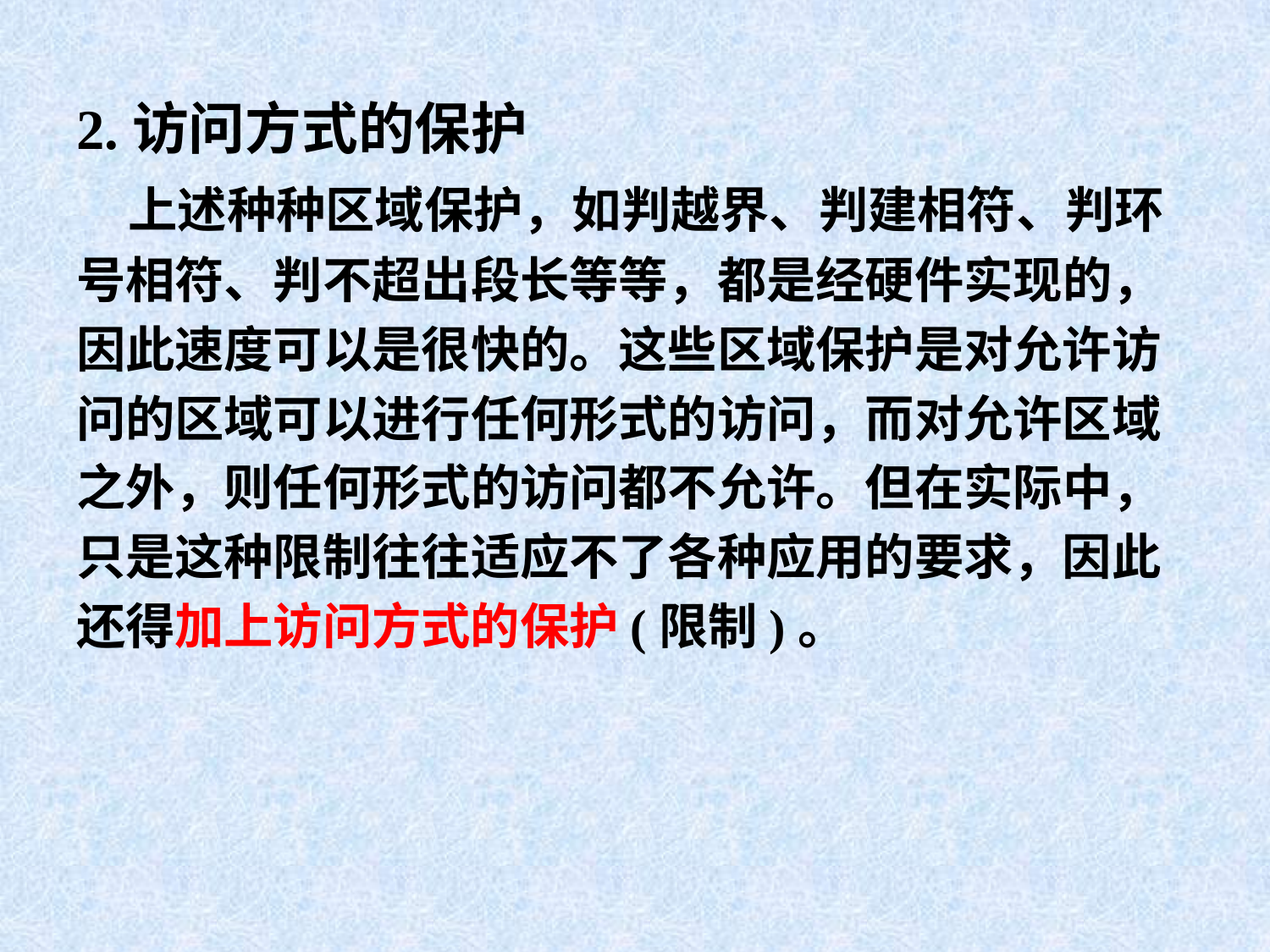

2.访问方式的保护
   上述种种区域保护，如判越界、判建相符、判环
号相符、判不超出段长等等，都是经硬件实现的，
因此速度可以是很快的。这些区域保护是对允许访
问的区域可以进行任何形式的访问，而对允许区域
之外，则任何形式的访问都不允许。但在实际中，
只是这种限制往往适应不了各种应用的要求，因此
还得加上访问方式的保护(限制)。